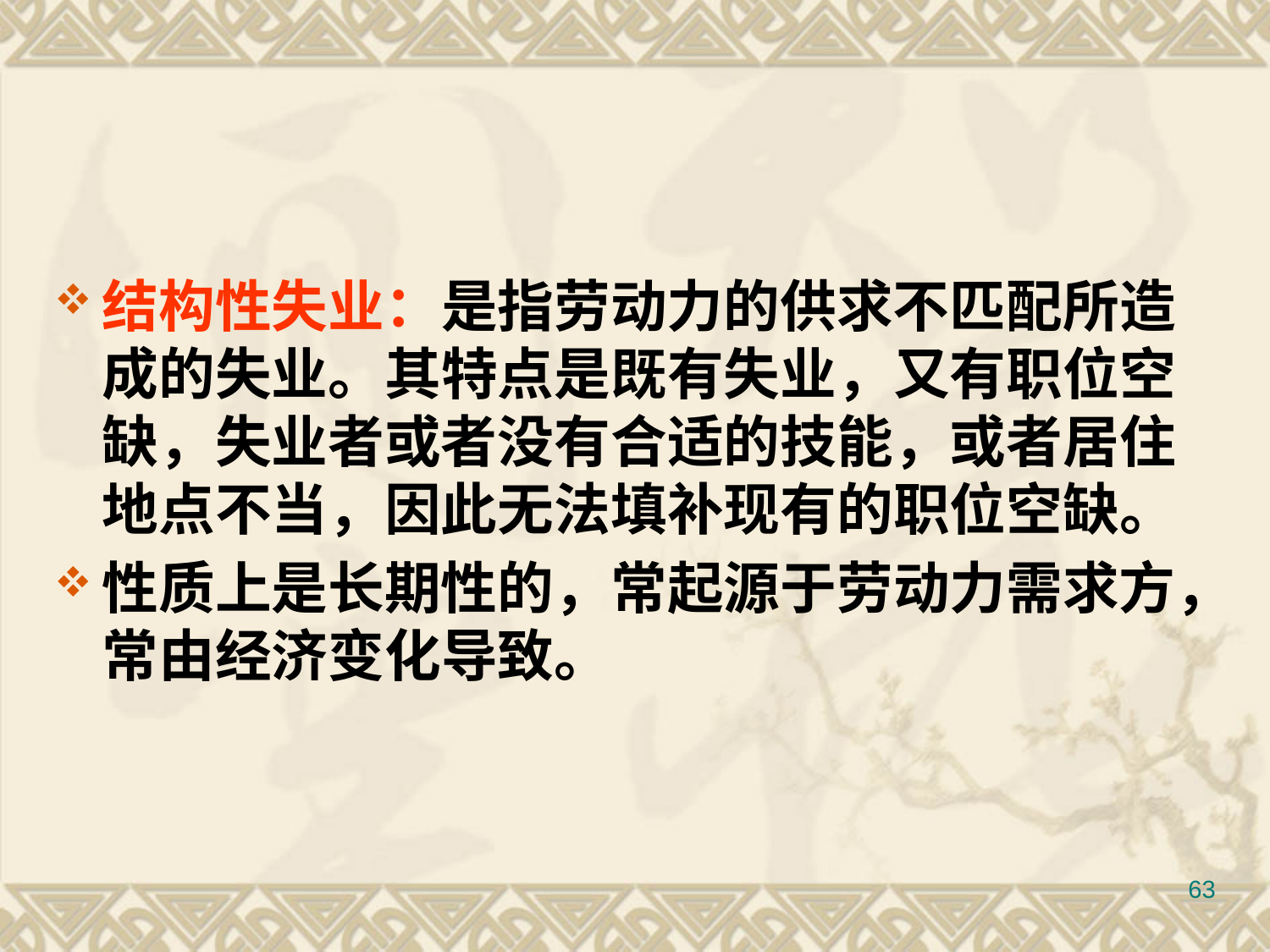

#
结构性失业：是指劳动力的供求不匹配所造成的失业。其特点是既有失业，又有职位空缺，失业者或者没有合适的技能，或者居住地点不当，因此无法填补现有的职位空缺。
性质上是长期性的，常起源于劳动力需求方，常由经济变化导致。
63